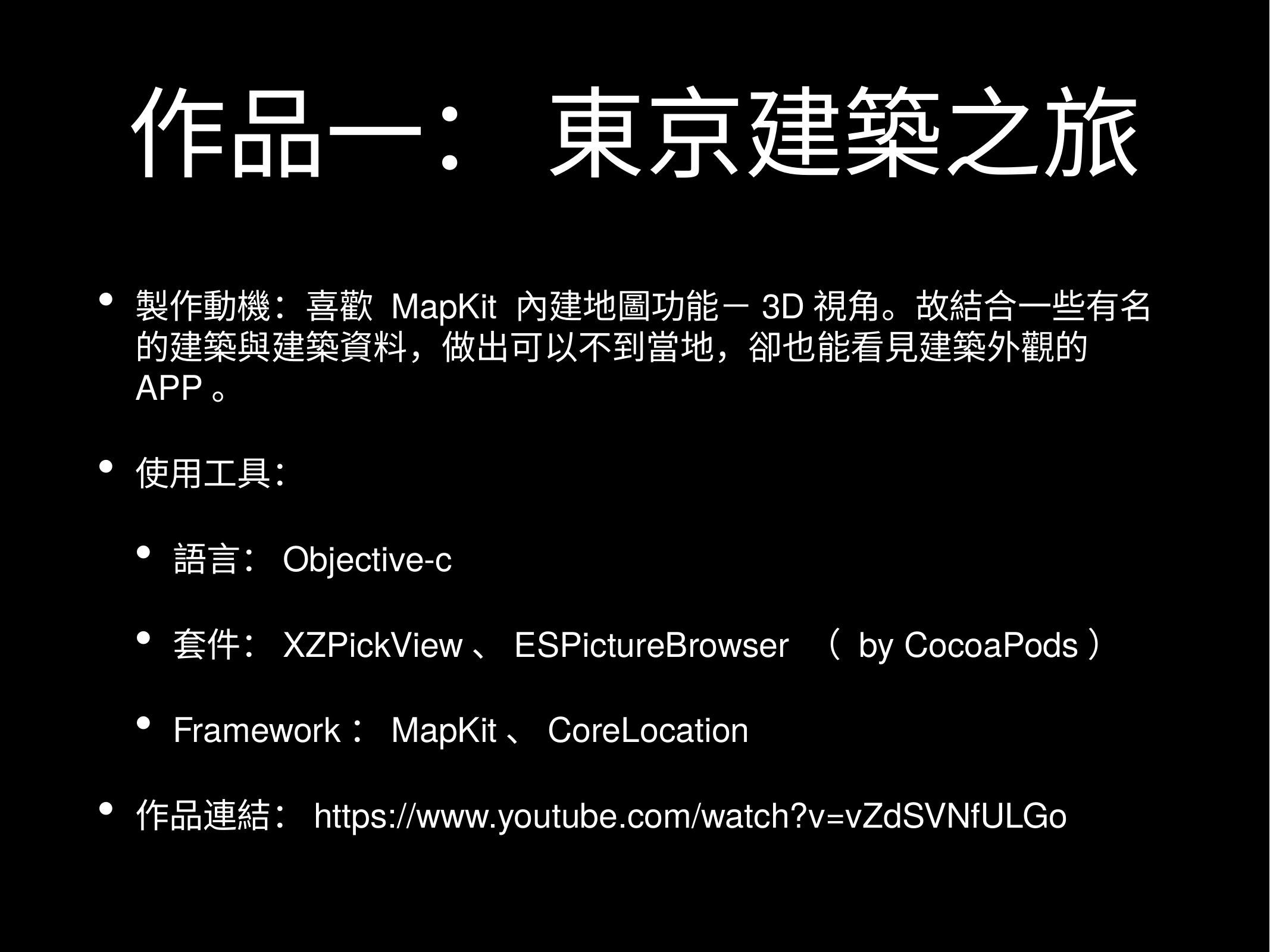

# 作品一： 東京建築之旅
製作動機：喜歡 MapKit 內建地圖功能－3D視角。故結合一些有名的建築與建築資料，做出可以不到當地，卻也能看見建築外觀的APP。
使用工具：
語言：Objective-c
套件：XZPickView、ESPictureBrowser （ by CocoaPods）
Framework：MapKit、CoreLocation
作品連結：https://www.youtube.com/watch?v=vZdSVNfULGo